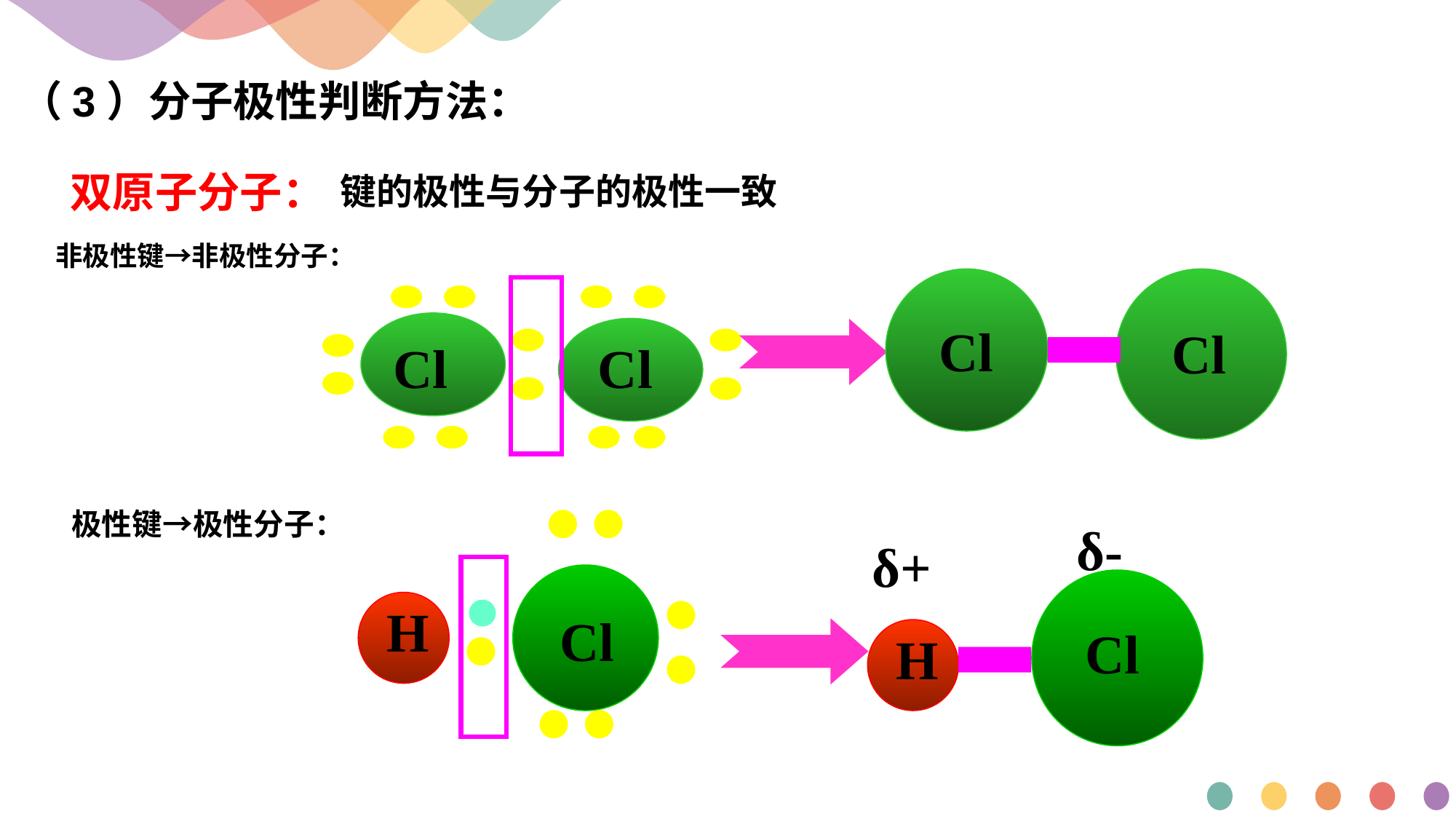

（3）分子极性判断方法：
双原子分子：
键的极性与分子的极性一致
非极性键→非极性分子：

Cl

Cl

Cl
Cl

极性键→极性分子：

Cl

H

δ-
δ+

Cl

H